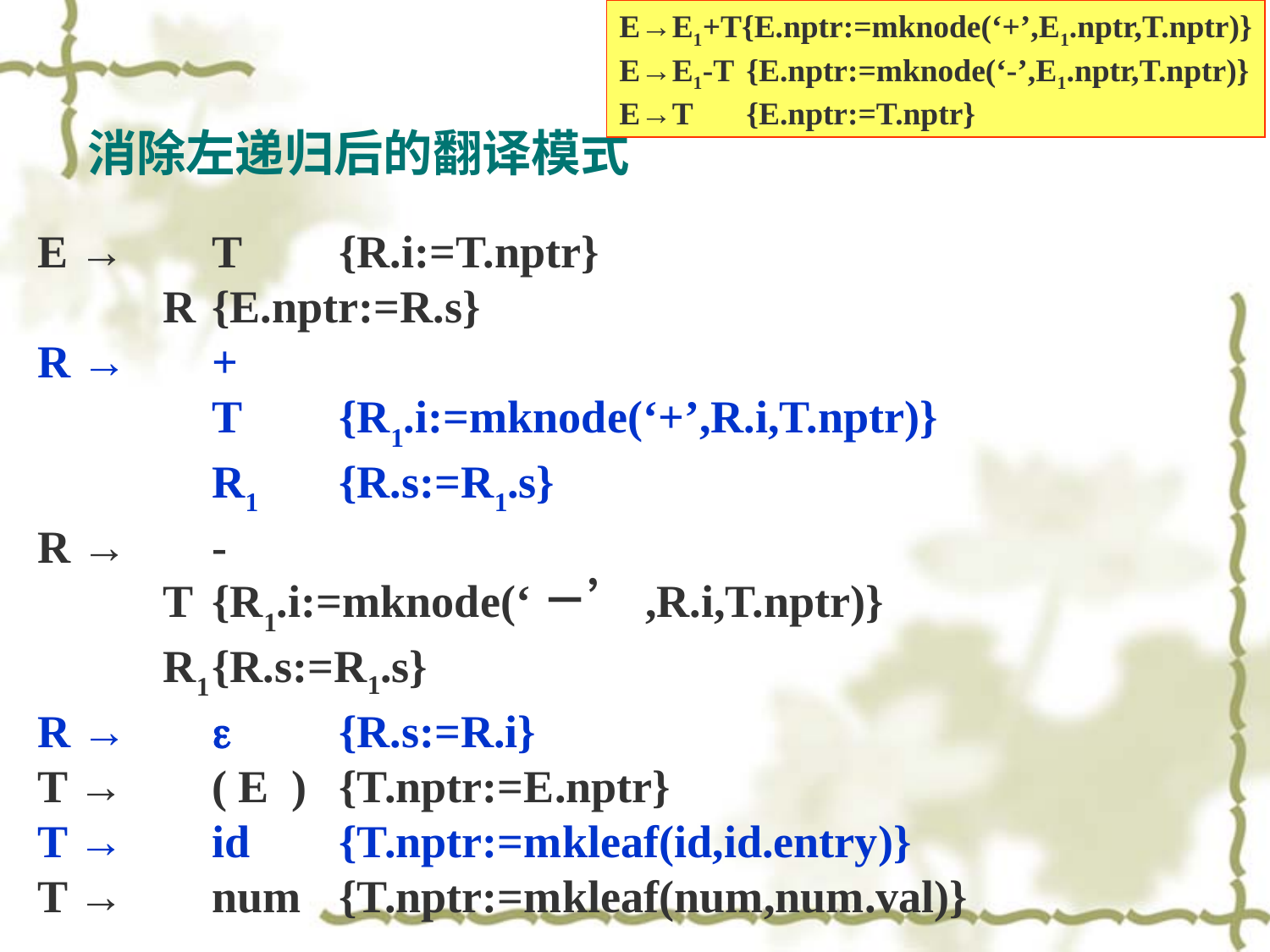

E→E1+T{E.nptr:=mknode(‘+’,E1.nptr,T.nptr)}
E→E1-T	{E.nptr:=mknode(‘-’,E1.nptr,T.nptr)}
E→T	{E.nptr:=T.nptr}
消除左递归后的翻译模式
E →	T	{R.i:=T.nptr}
           R	{E.nptr:=R.s}
R →	+
      	T	{R1.i:=mknode(‘+’,R.i,T.nptr)}
       	R1	{R.s:=R1.s}
R →	-
           T	{R1.i:=mknode(‘－’,R.i,T.nptr)}
           R1	{R.s:=R1.s}
R →	ε	{R.s:=R.i}
T →	( E  )	{T.nptr:=E.nptr}
T →	id	{T.nptr:=mkleaf(id,id.entry)}
T →	num	{T.nptr:=mkleaf(num,num.val)}